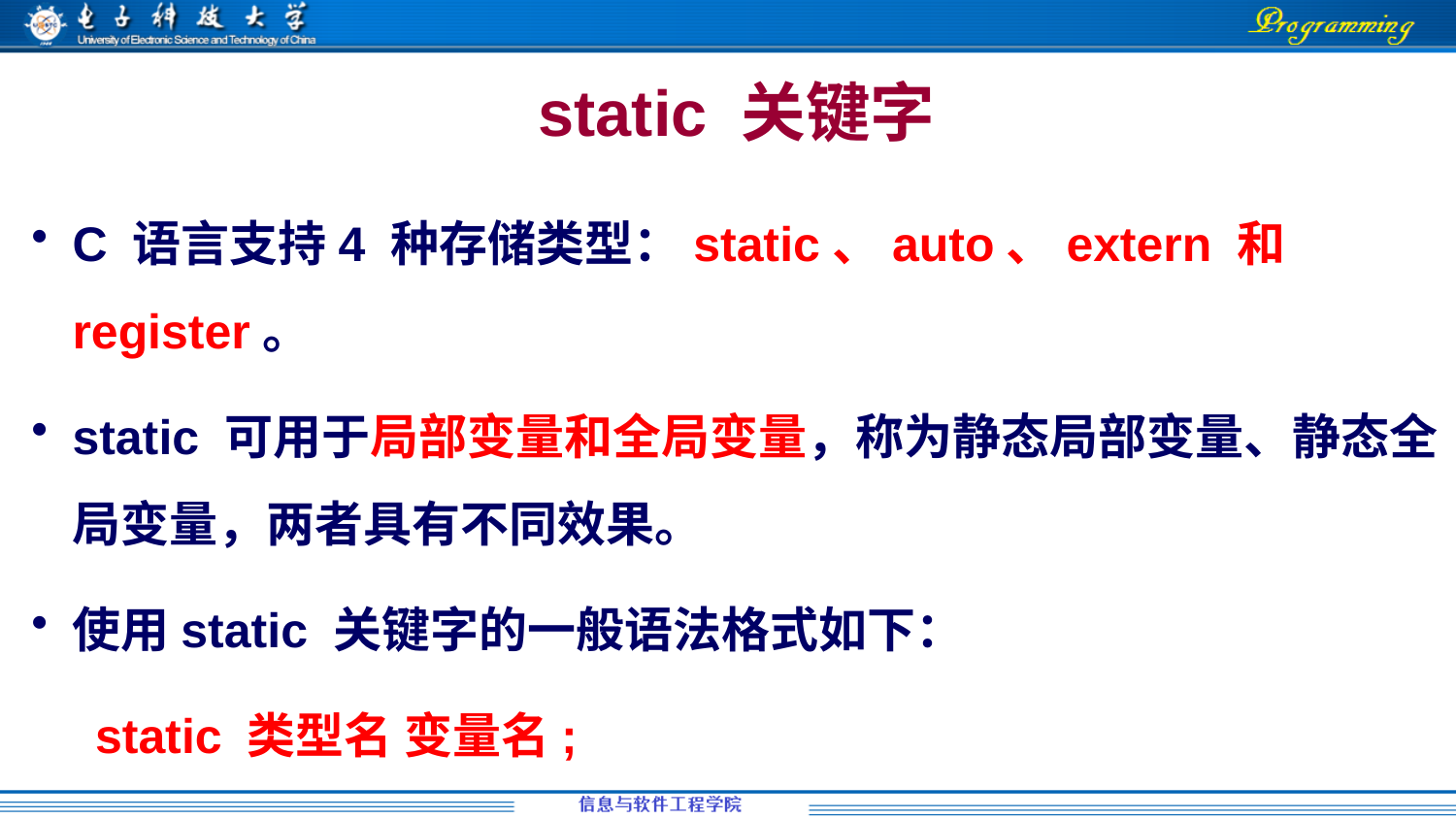

static 关键字
C 语言支持4 种存储类型：static、auto、extern 和register。
static 可用于局部变量和全局变量，称为静态局部变量、静态全局变量，两者具有不同效果。
使用static 关键字的一般语法格式如下：
static 类型名 变量名;